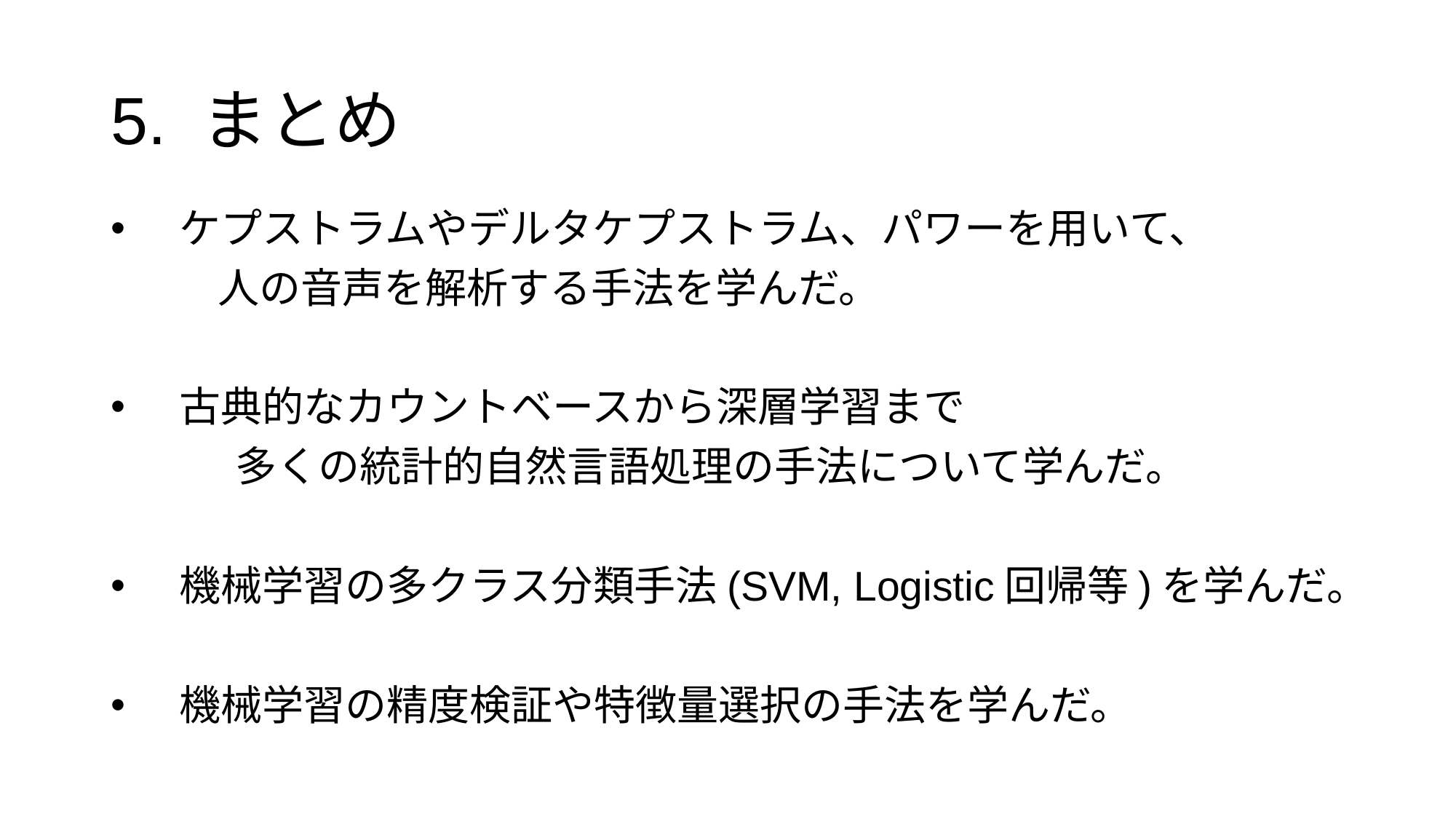

# 5. まとめ
　ケプストラムやデルタケプストラム、パワーを用いて、
	人の音声を解析する手法を学んだ。

　古典的なカウントベースから深層学習まで
　　　多くの統計的自然言語処理の手法について学んだ。

　機械学習の多クラス分類手法(SVM, Logistic回帰等)を学んだ。

　機械学習の精度検証や特徴量選択の手法を学んだ。